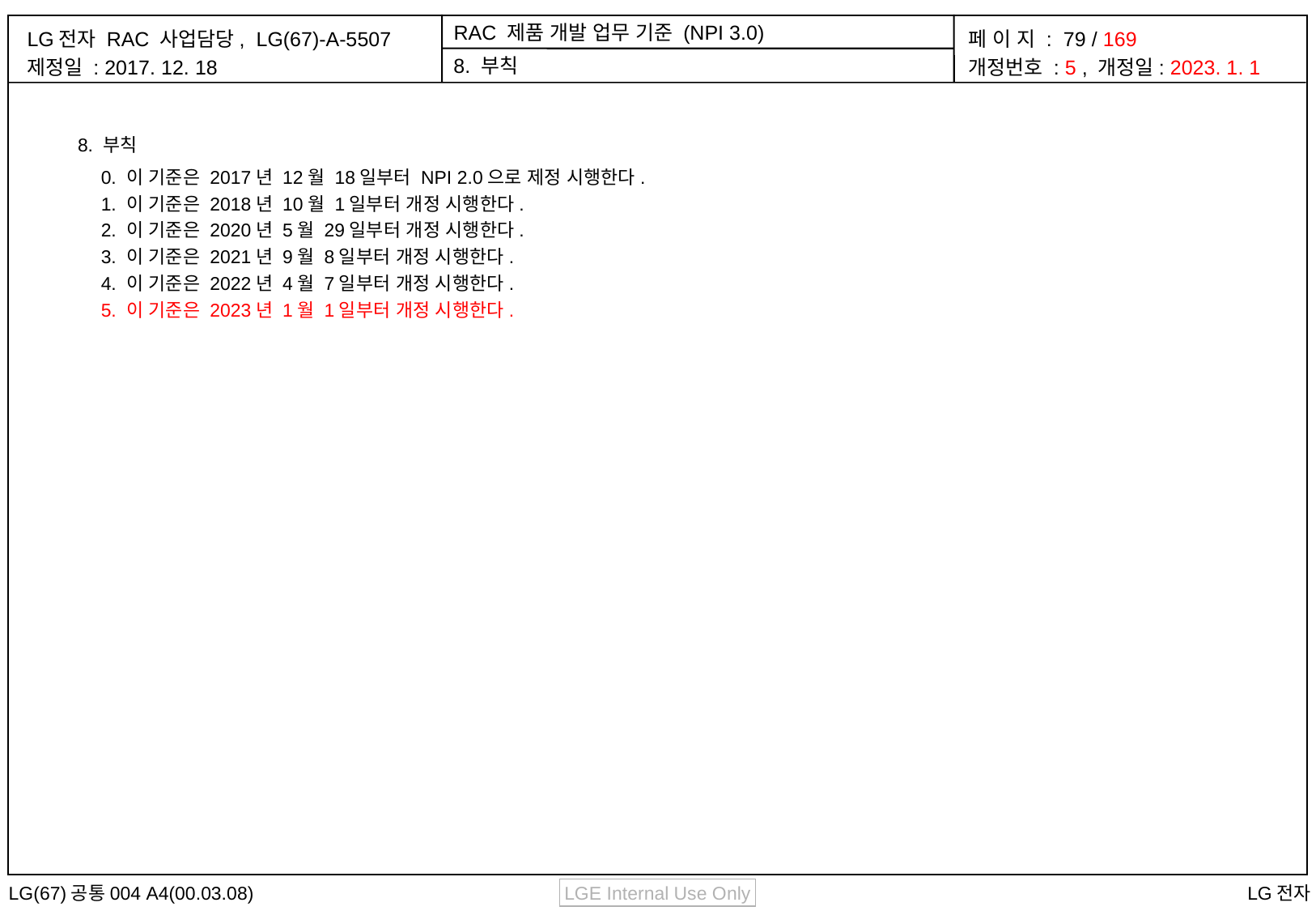

8. 부칙
8. 부칙
0. 이 기준은 2017년 12월 18일부터 NPI 2.0으로 제정 시행한다.
1. 이 기준은 2018년 10월 1일부터 개정 시행한다.
2. 이 기준은 2020년 5월 29일부터 개정 시행한다.
3. 이 기준은 2021년 9월 8일부터 개정 시행한다.
4. 이 기준은 2022년 4월 7일부터 개정 시행한다.
5. 이 기준은 2023년 1월 1일부터 개정 시행한다.